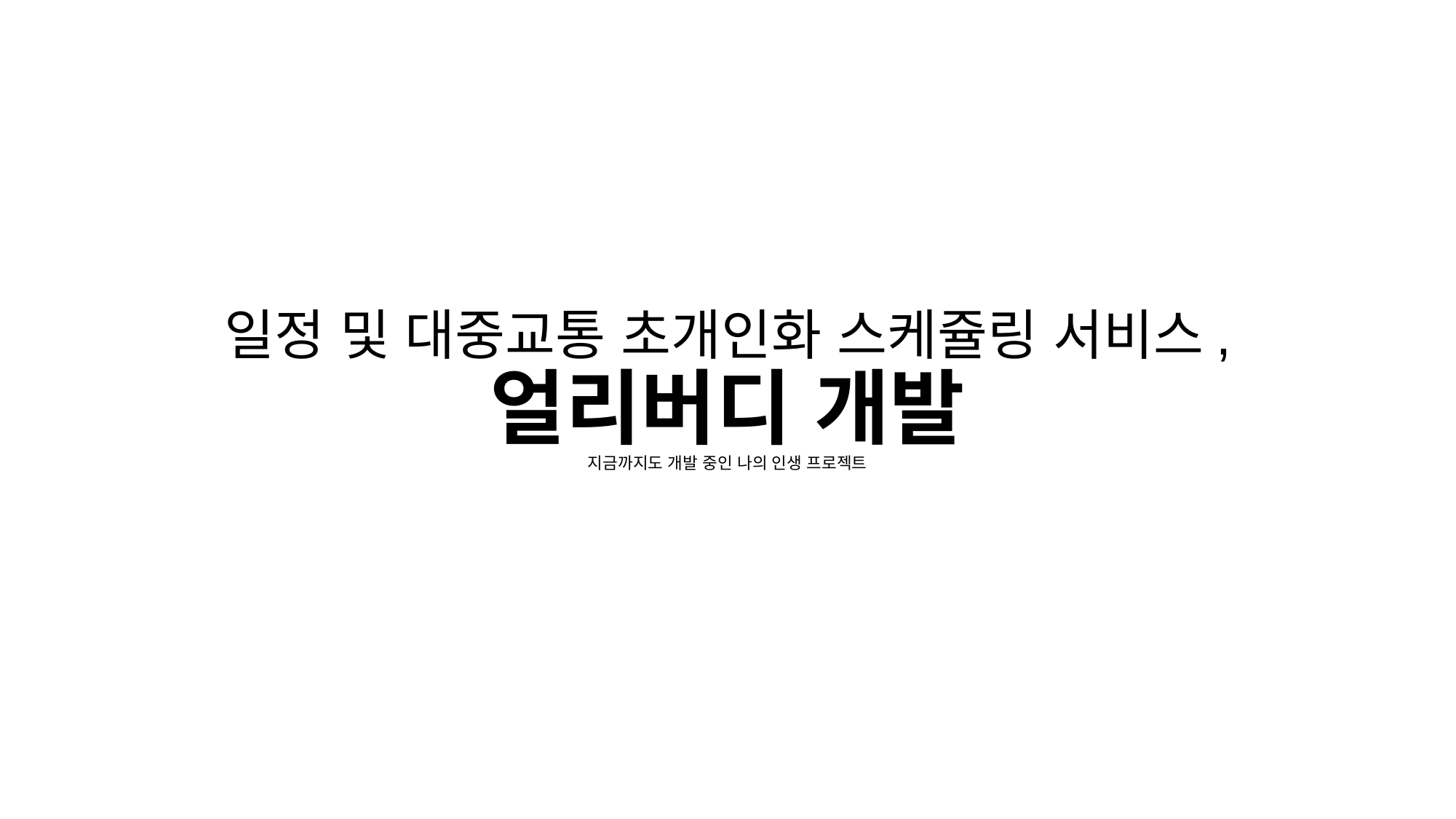

# 일정 및 대중교통 초개인화 스케쥴링 서비스, 얼리버디 개발 지금까지도 개발 중인 나의 인생 프로젝트